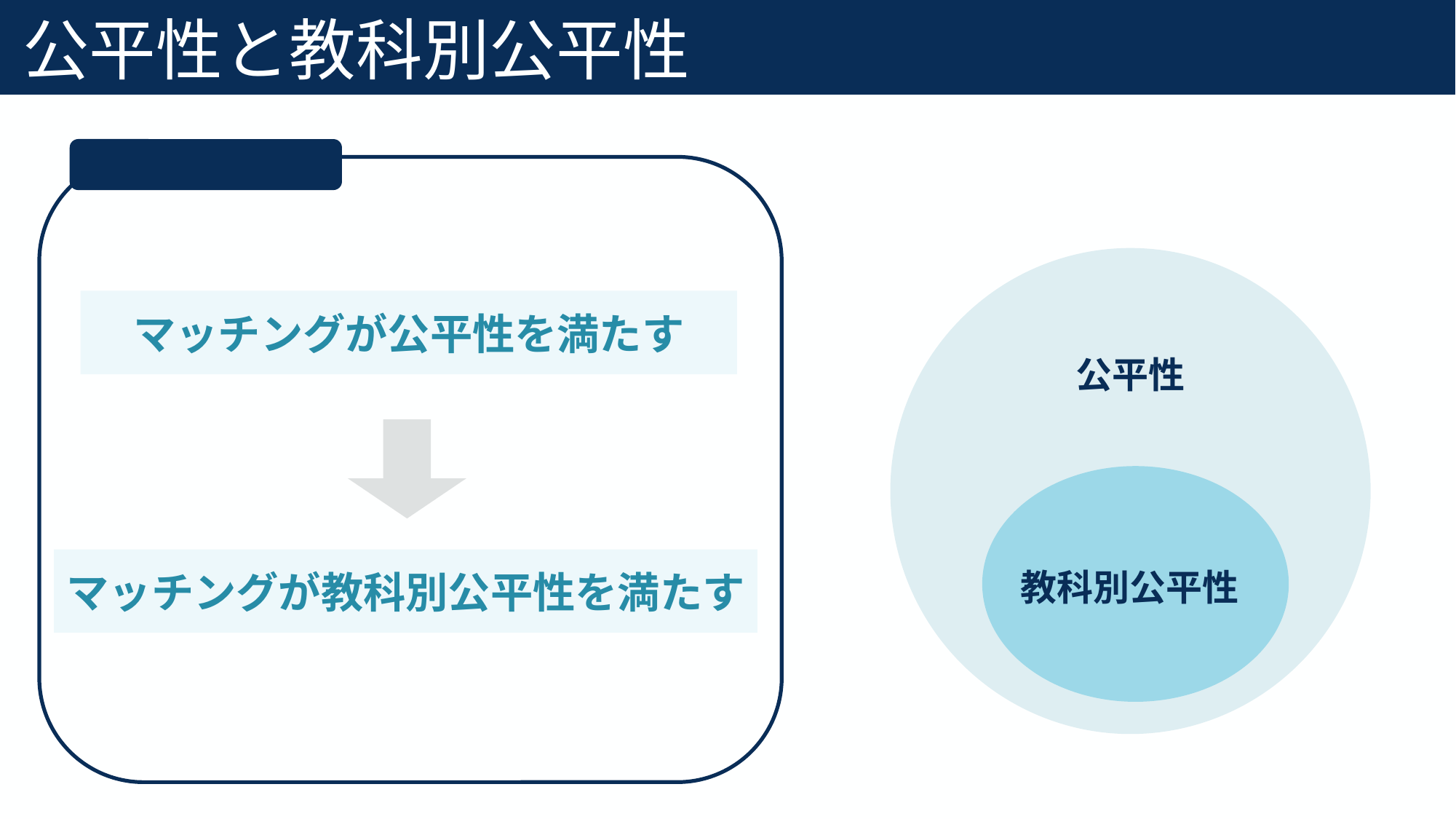

# 公平性と教科別公平性
102

マッチングが公平性を満たす
公平性

マッチングが教科別公平性を満たす
教科別公平性